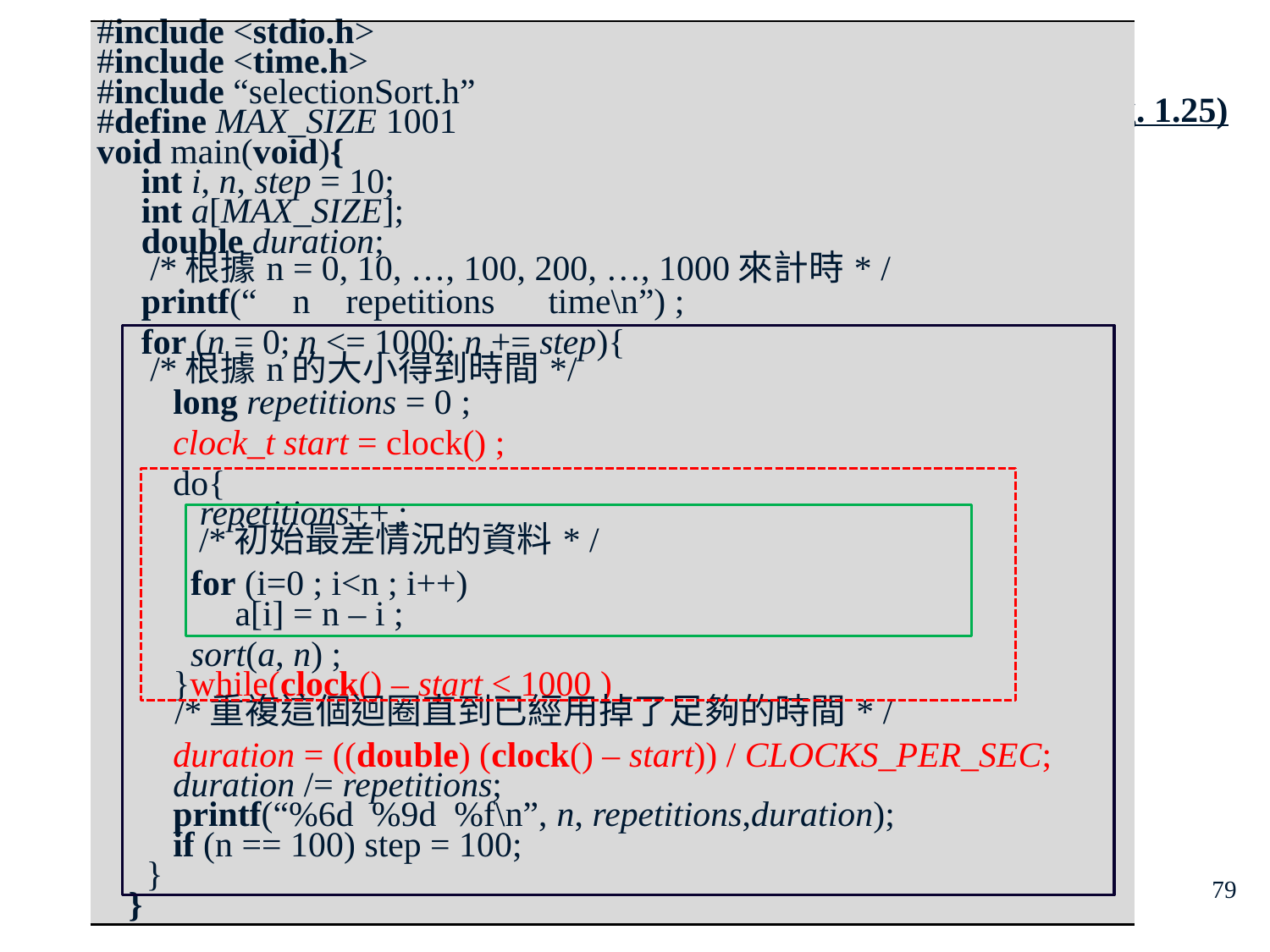

| #include <stdio.h> #include <time.h> #include “selectionSort.h” #define MAX\_SIZE 1001 void main(void){ int i, n, step = 10; int a[MAX\_SIZE]; double duration; /\*根據n = 0, 10, …, 100, 200, …, 1000來計時\* / printf(“ n repetitions time\n”) ; for (n = 0; n <= 1000; n += step){ /\*根據n的大小得到時間\*/ long repetitions = 0 ; clock\_t start = clock() ; do{ repetitions++ ; /\*初始最差情況的資料\* / for (i=0 ; i<n ; i++) a[i] = n – i ; sort(a, n) ; }while(clock() – start < 1000 ) /\*重複這個迴圈直到已經用掉了足夠的時間\* / duration = ((double) (clock() – start)) / CLOCKS\_PER\_SEC; duration /= repetitions; printf(“%6d %9d %f\n”, n, repetitions,duration); if (n == 100) step = 100; } } |
| --- |
# Selection sort (Prog. 1.25)

79